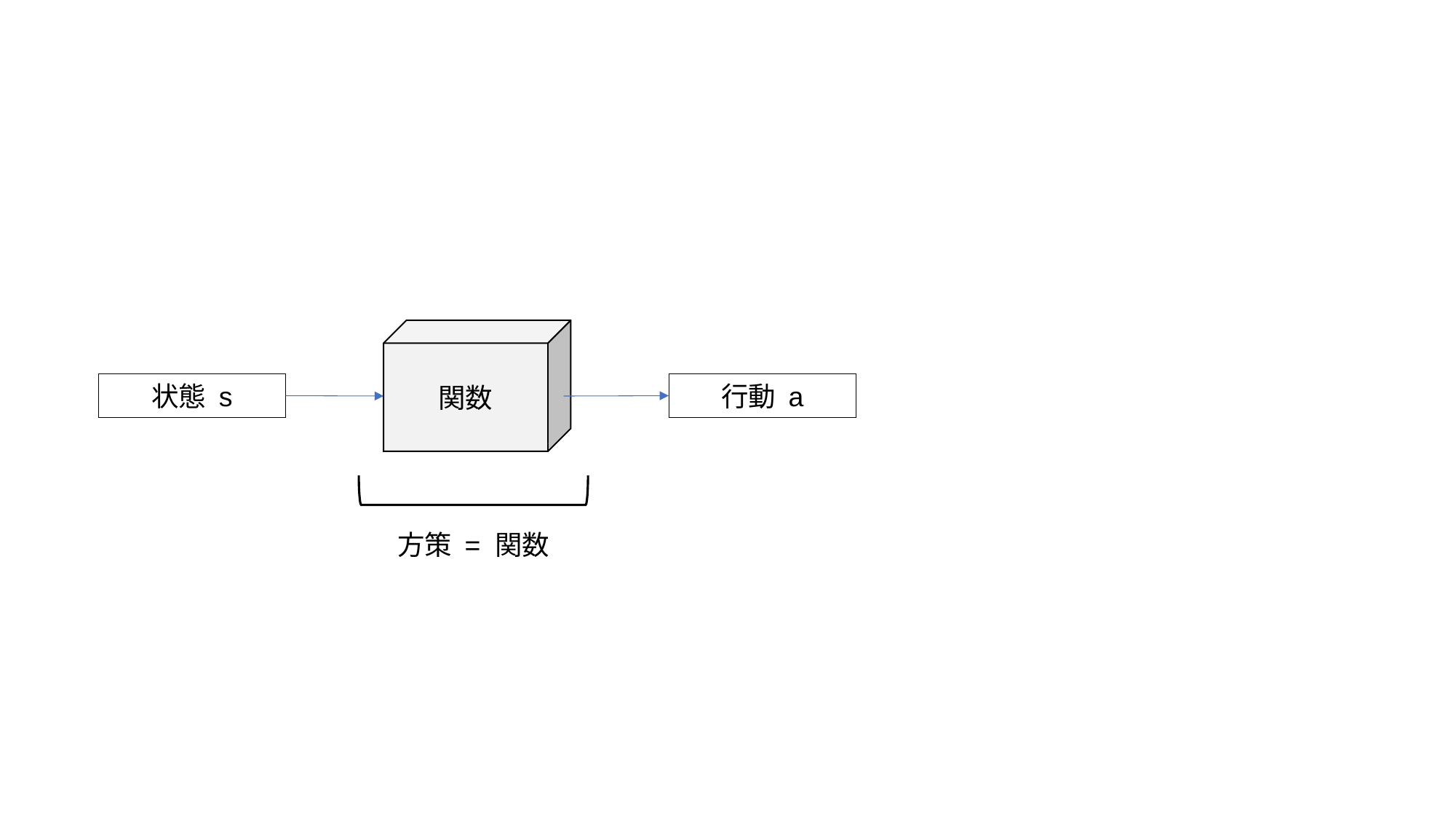

関数
状態 s
行動 a

方策 = 関数